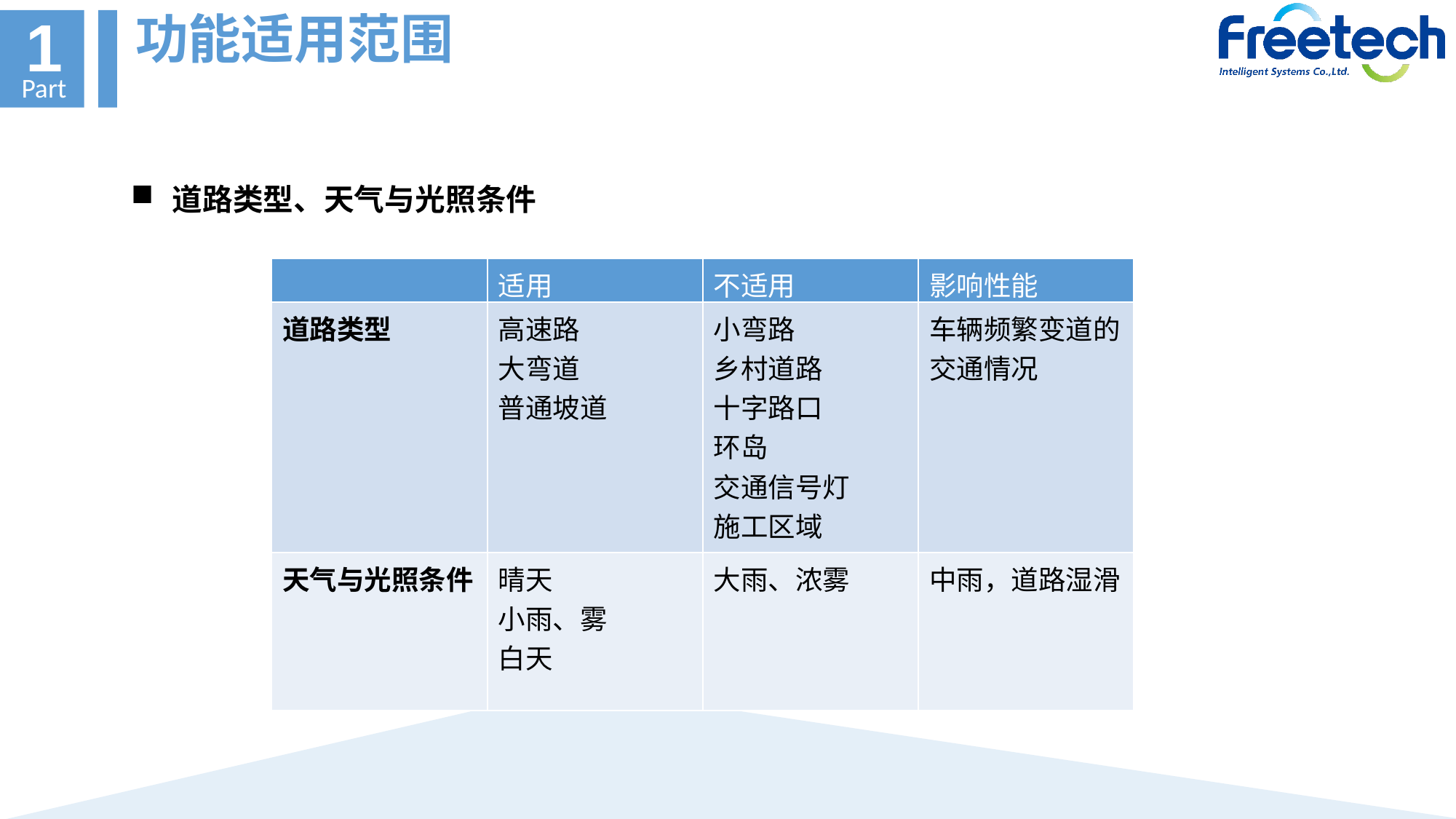

功能适用范围
1
Part

道路类型、天气与光照条件

|  | 适用 | 不适用 | 影响性能 |
| --- | --- | --- | --- |
| 道路类型 | 高速路 大弯道 普通坡道 | 小弯路 乡村道路 十字路口 环岛 交通信号灯 施工区域 行人混杂路况 | 车辆频繁变道的交通情况 |
| 天气与光照条件 | 晴天 小雨、雾 白天 | 大雨、浓雾 | 中雨，道路湿滑 |